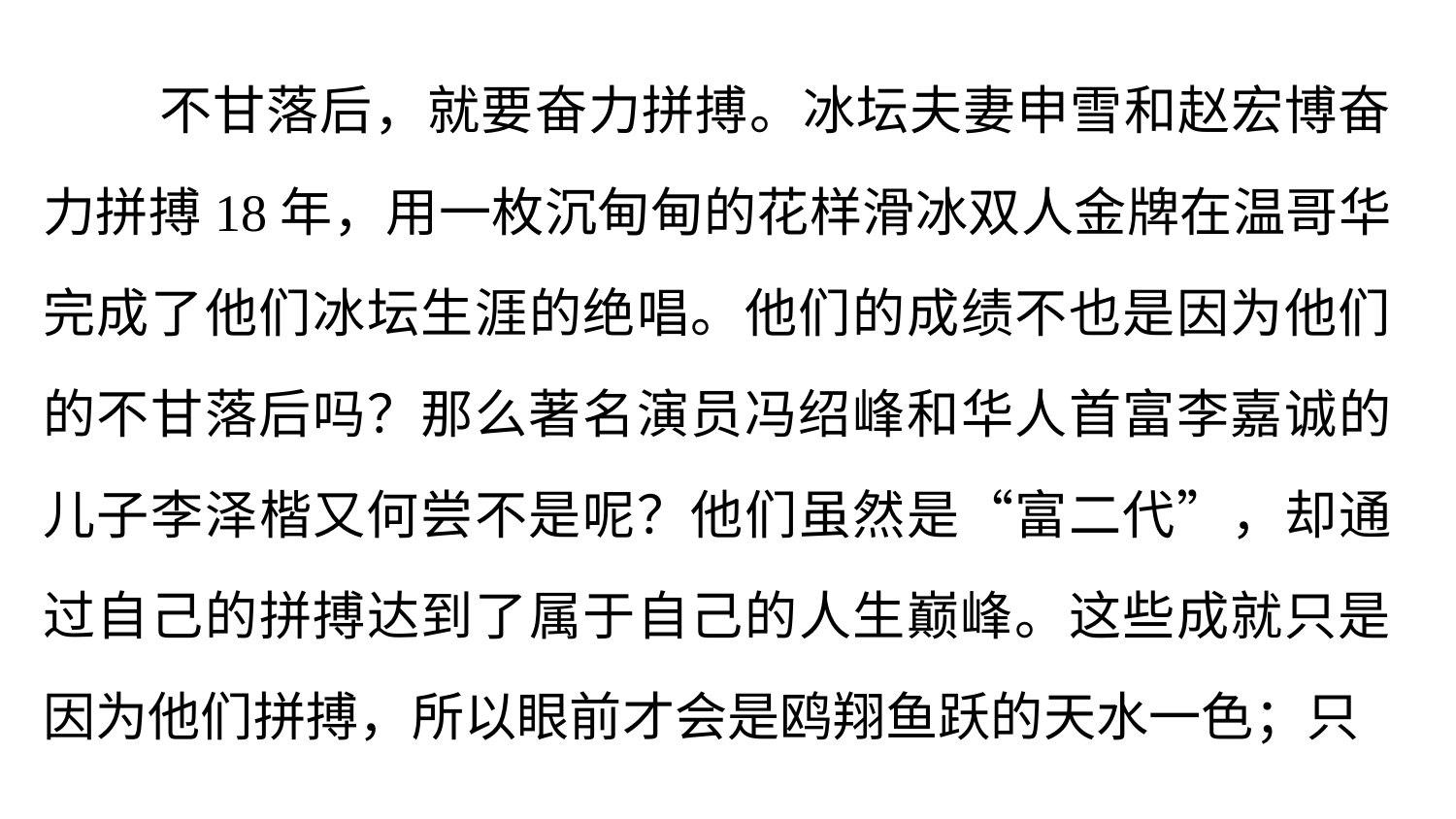

不甘落后，就要奋力拼搏。冰坛夫妻申雪和赵宏博奋力拼搏18年，用一枚沉甸甸的花样滑冰双人金牌在温哥华完成了他们冰坛生涯的绝唱。他们的成绩不也是因为他们的不甘落后吗？那么著名演员冯绍峰和华人首富李嘉诚的儿子李泽楷又何尝不是呢？他们虽然是“富二代”，却通过自己的拼搏达到了属于自己的人生巅峰。这些成就只是因为他们拼搏，所以眼前才会是鸥翔鱼跃的天水一色；只